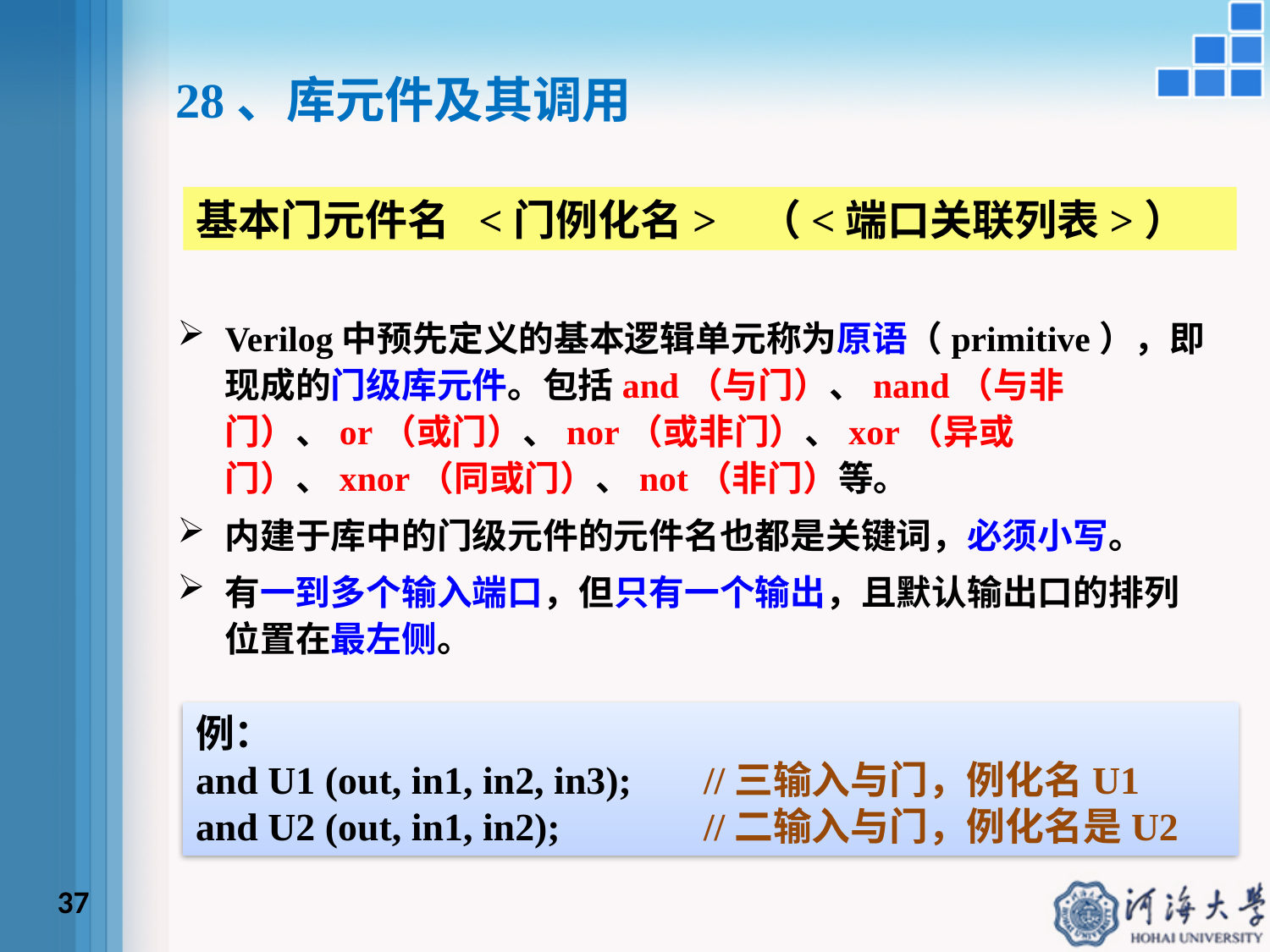

28、库元件及其调用
基本门元件名  <门例化名>   （<端口关联列表>）
Verilog中预先定义的基本逻辑单元称为原语（primitive），即现成的门级库元件。包括and（与门）、nand（与非门）、or（或门）、nor（或非门）、xor（异或门）、xnor（同或门）、not（非门）等。
内建于库中的门级元件的元件名也都是关键词，必须小写。
有一到多个输入端口，但只有一个输出，且默认输出口的排列位置在最左侧。
例：
and U1 (out, in1, in2, in3);	//三输入与门，例化名U1
and U2 (out, in1, in2);		//二输入与门，例化名是U2
37